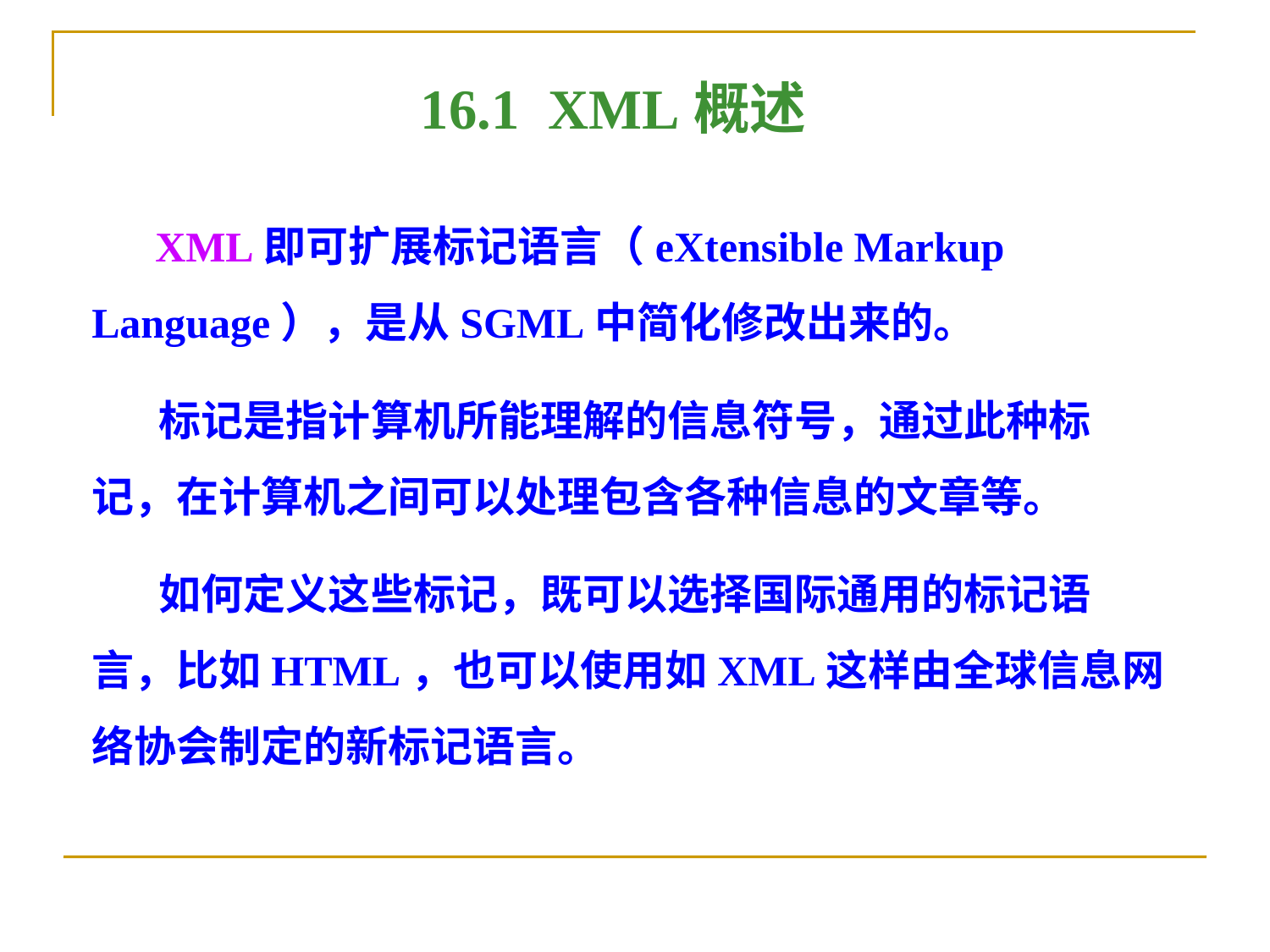

16.1  XML概述
      XML即可扩展标记语言（eXtensible Markup Language），是从SGML中简化修改出来的。
      标记是指计算机所能理解的信息符号，通过此种标记，在计算机之间可以处理包含各种信息的文章等。
      如何定义这些标记，既可以选择国际通用的标记语言，比如HTML，也可以使用如XML这样由全球信息网络协会制定的新标记语言。